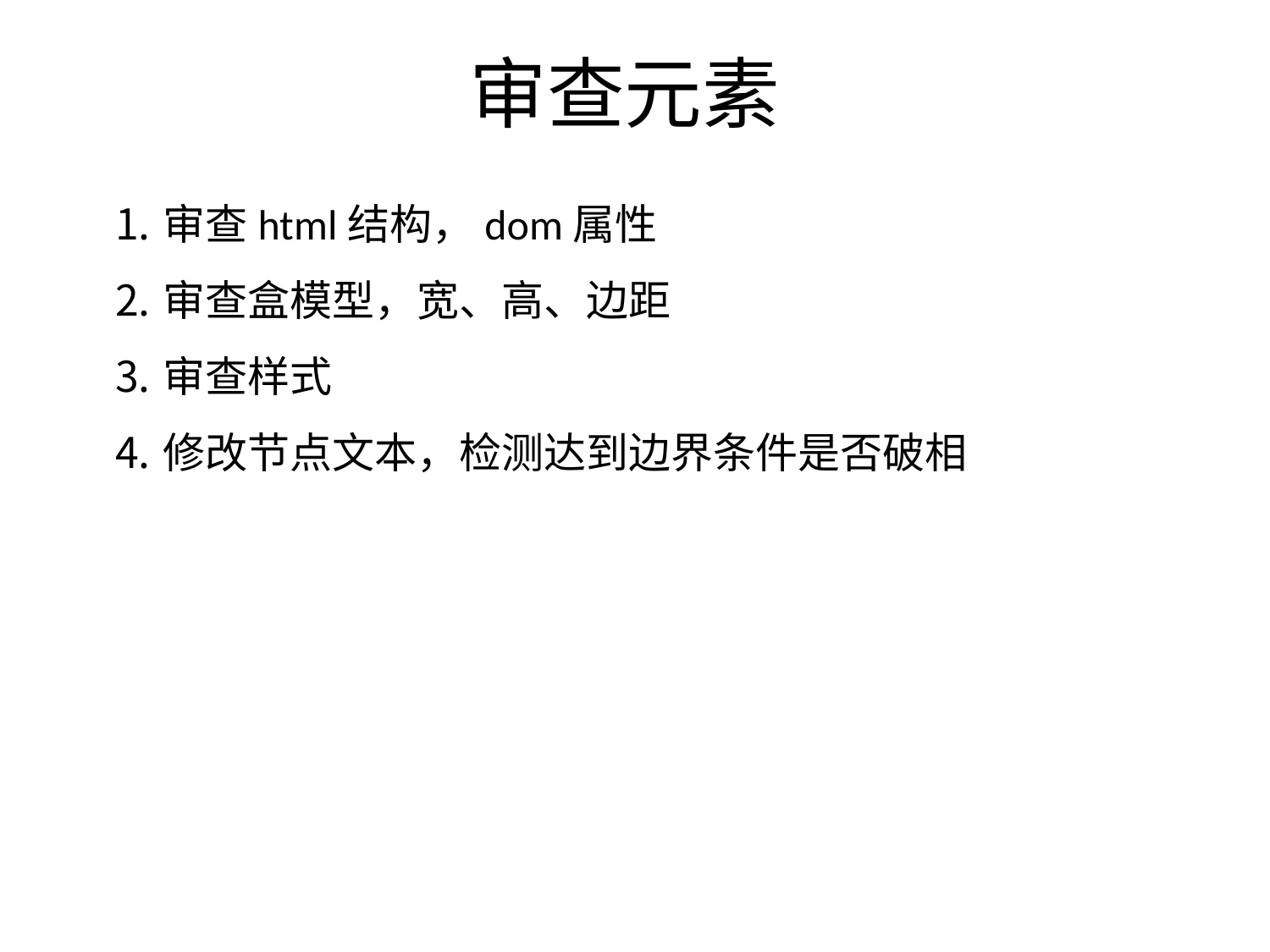

# 审查元素
审查html结构，dom属性
审查盒模型，宽、高、边距
审查样式
修改节点文本，检测达到边界条件是否破相